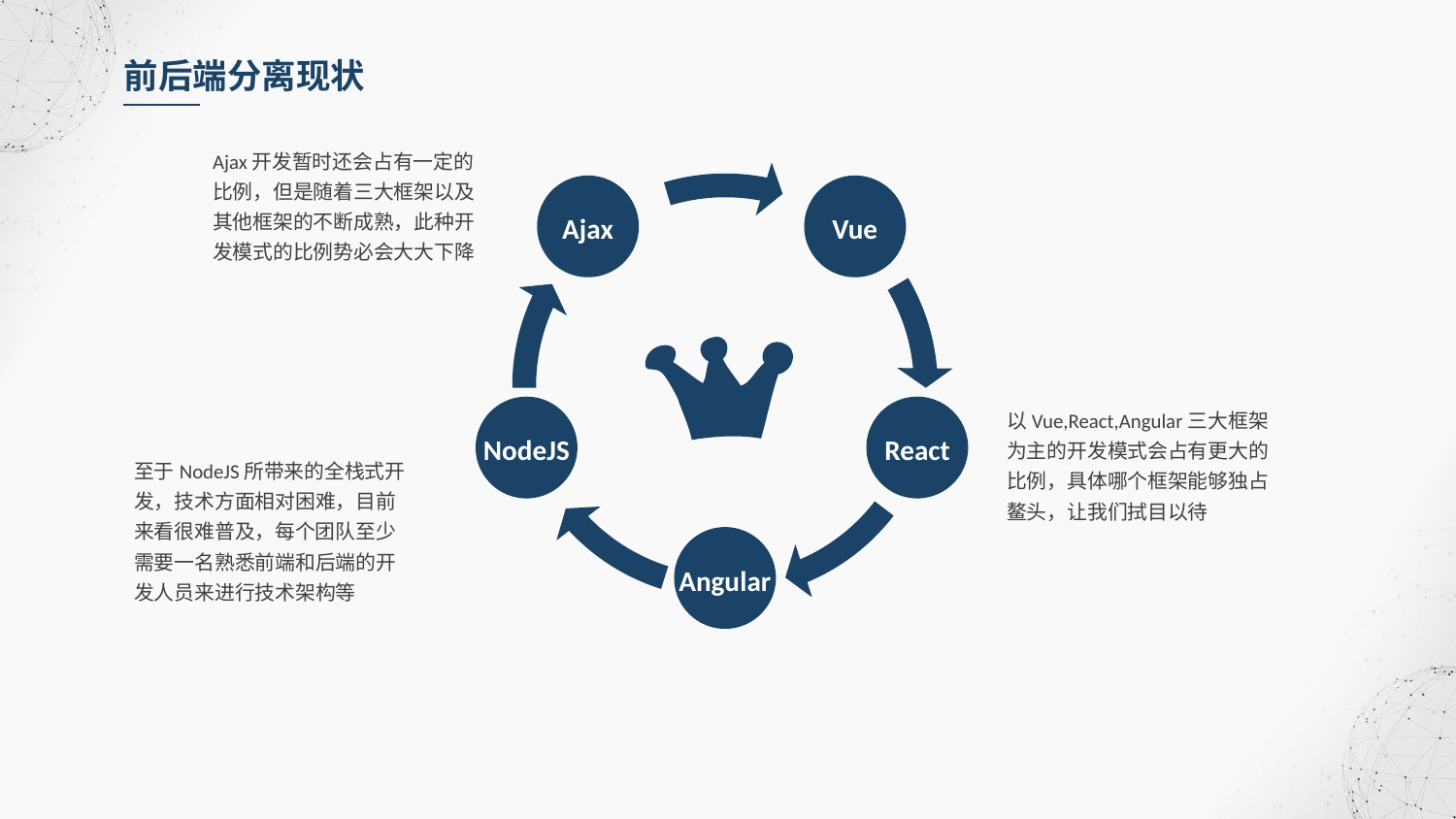

前后端分离现状
Ajax开发暂时还会占有一定的比例，但是随着三大框架以及其他框架的不断成熟，此种开发模式的比例势必会大大下降

Ajax

Vue

NodeJS

React
以Vue,React,Angular三大框架为主的开发模式会占有更大的比例，具体哪个框架能够独占鳌头，让我们拭目以待
至于NodeJS所带来的全栈式开发，技术方面相对困难，目前来看很难普及，每个团队至少需要一名熟悉前端和后端的开发人员来进行技术架构等

Angular